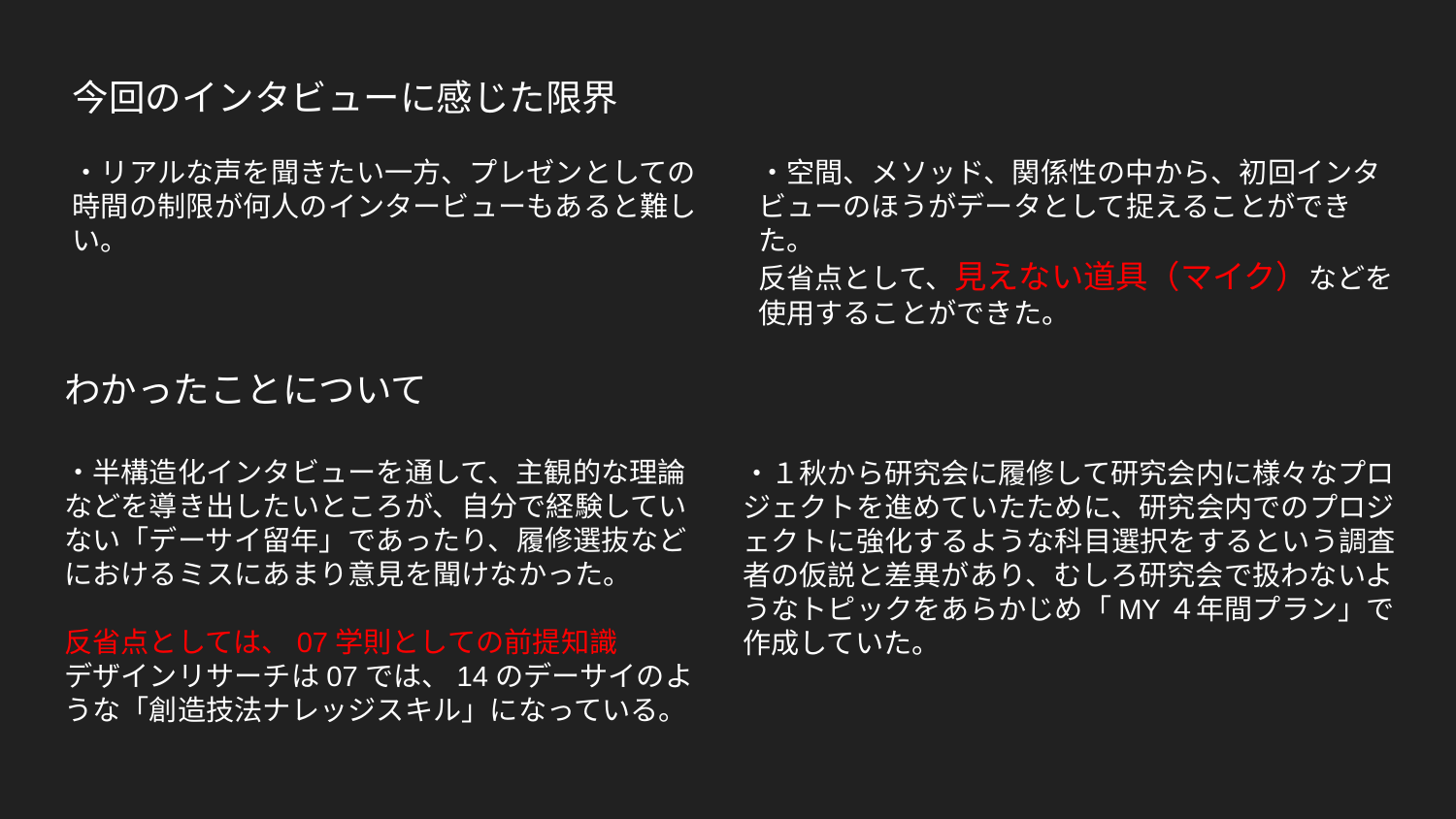

今回のインタビューに感じた限界
・リアルな声を聞きたい一方、プレゼンとしての時間の制限が何人のインタービューもあると難しい。
・空間、メソッド、関係性の中から、初回インタビューのほうがデータとして捉えることができた。
反省点として、見えない道具（マイク）などを使用することができた。
わかったことについて
・半構造化インタビューを通して、主観的な理論などを導き出したいところが、自分で経験していない「デーサイ留年」であったり、履修選抜などにおけるミスにあまり意見を聞けなかった。

反省点としては、07学則としての前提知識
デザインリサーチは07では、14のデーサイのような「創造技法ナレッジスキル」になっている。
・１秋から研究会に履修して研究会内に様々なプロジェクトを進めていたために、研究会内でのプロジェクトに強化するような科目選択をするという調査者の仮説と差異があり、むしろ研究会で扱わないようなトピックをあらかじめ「MY４年間プラン」で作成していた。